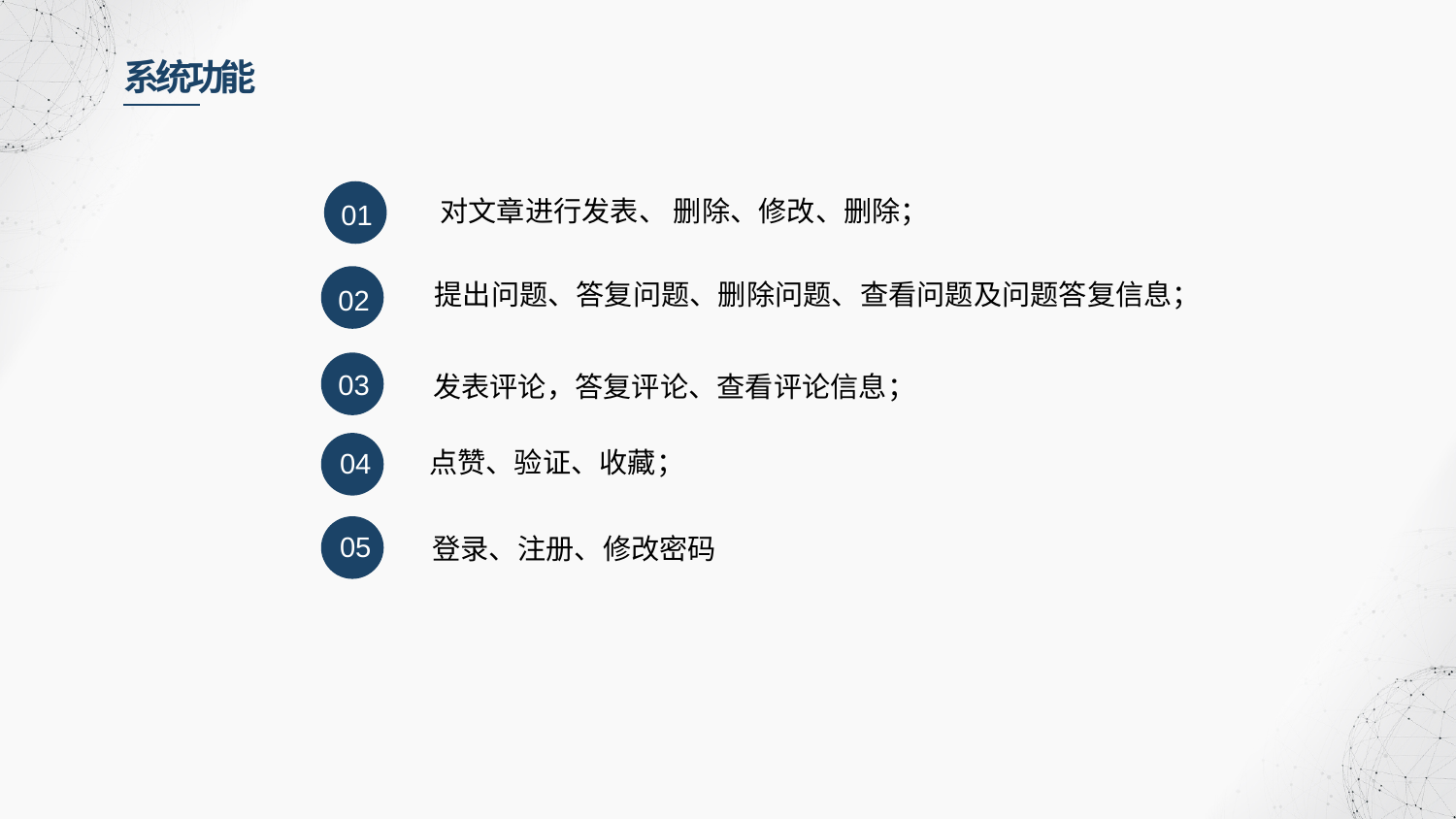

系统功能

01
对文章进行发表、 删除、修改、删除；

02
提出问题、答复问题、删除问题、查看问题及问题答复信息；

03
发表评论，答复评论、查看评论信息；

04
点赞、验证、收藏；

05
登录、注册、修改密码